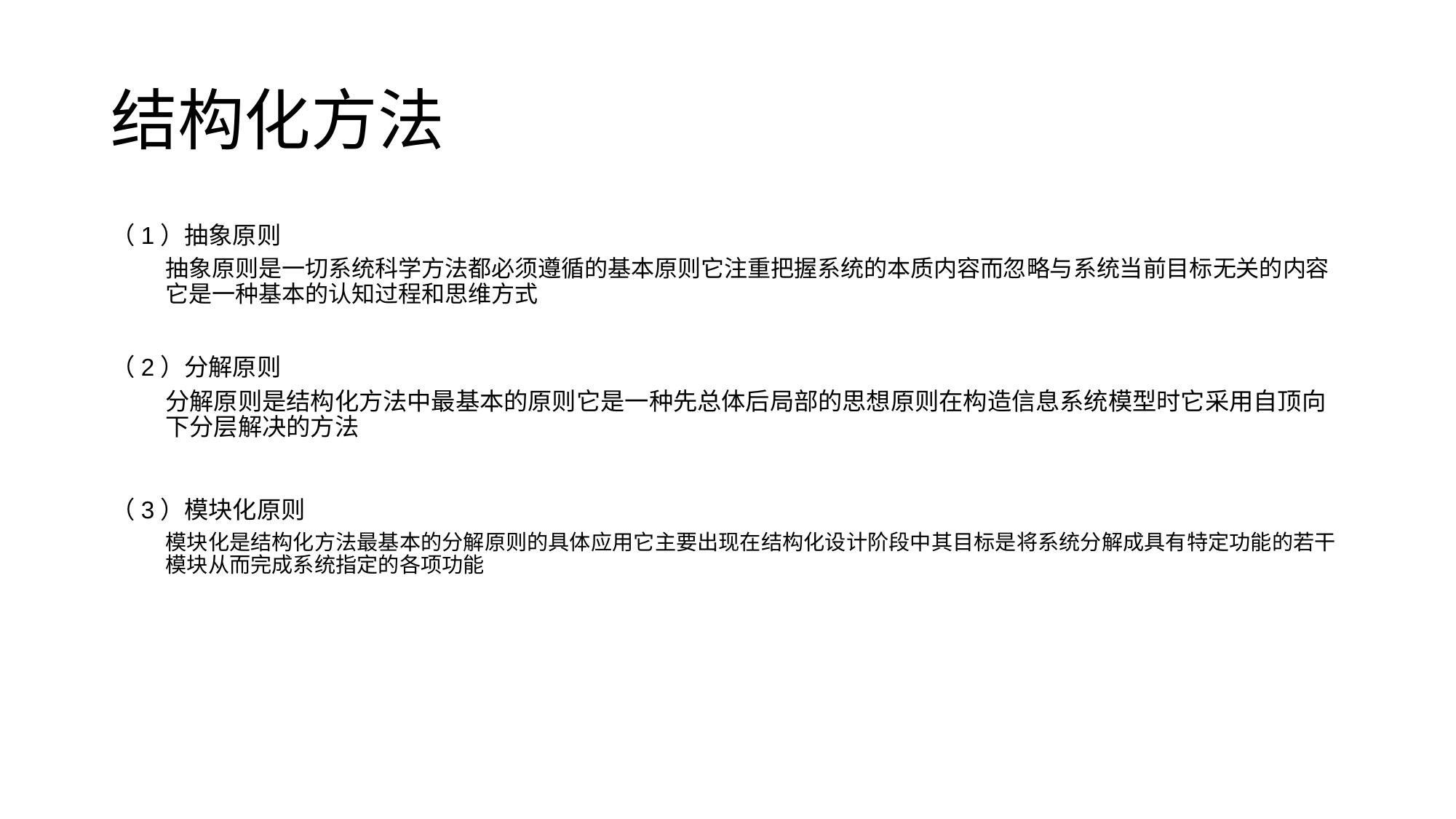

# 结构化方法
（1）抽象原则
抽象原则是一切系统科学方法都必须遵循的基本原则它注重把握系统的本质内容而忽略与系统当前目标无关的内容它是一种基本的认知过程和思维方式

（2）分解原则
分解原则是结构化方法中最基本的原则它是一种先总体后局部的思想原则在构造信息系统模型时它采用自顶向下分层解决的方法

（3）模块化原则
模块化是结构化方法最基本的分解原则的具体应用它主要出现在结构化设计阶段中其目标是将系统分解成具有特定功能的若干模块从而完成系统指定的各项功能